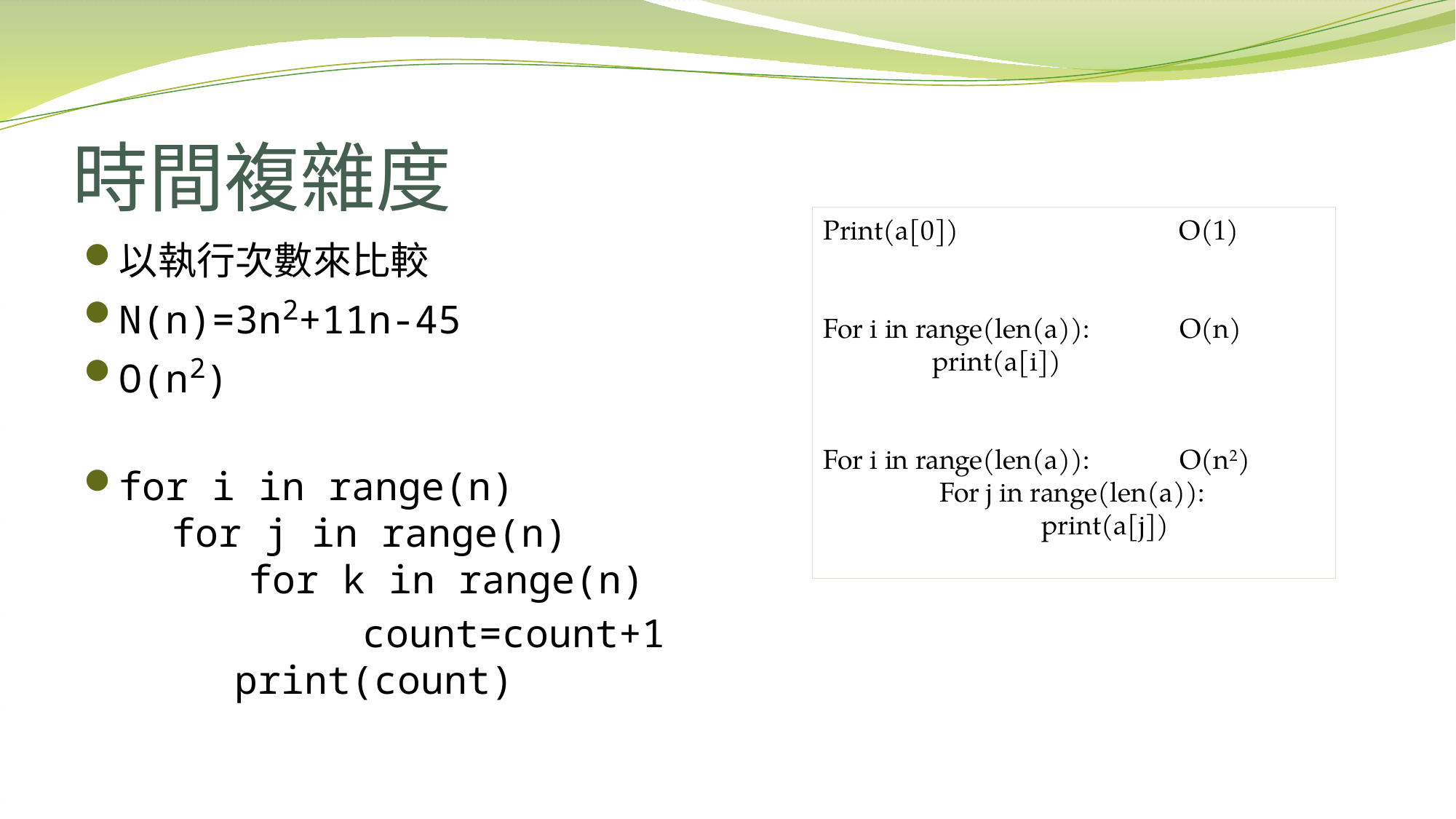

# 時間複雜度
Print(a[0])                                O(1)

For i in range(len(a)):             O(n)
	print(a[i])

For i in range(len(a)):             O(n2)
	 For j in range(len(a)):
		print(a[j])

以執行次數來比較
N(n)=3n2+11n-45
O(n2)

for i in range(n)
　 for j in range(n)
　	  for k in range(n)
            count=count+1
　		    print(count)